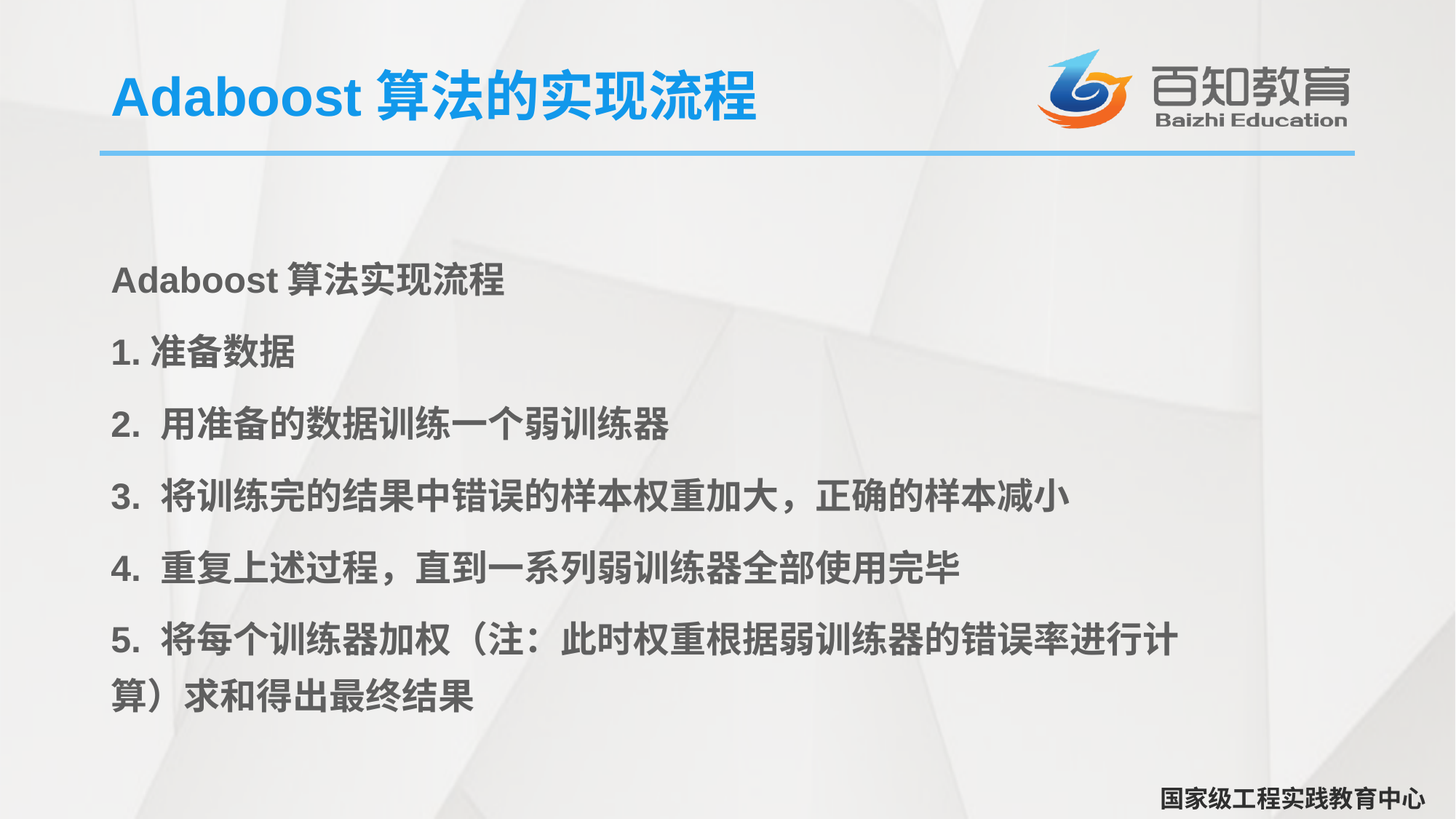

# Adaboost算法的实现流程

Adaboost算法实现流程
1.准备数据
2. 用准备的数据训练一个弱训练器
3. 将训练完的结果中错误的样本权重加大，正确的样本减小
4. 重复上述过程，直到一系列弱训练器全部使用完毕
5. 将每个训练器加权（注：此时权重根据弱训练器的错误率进行计算）求和得出最终结果